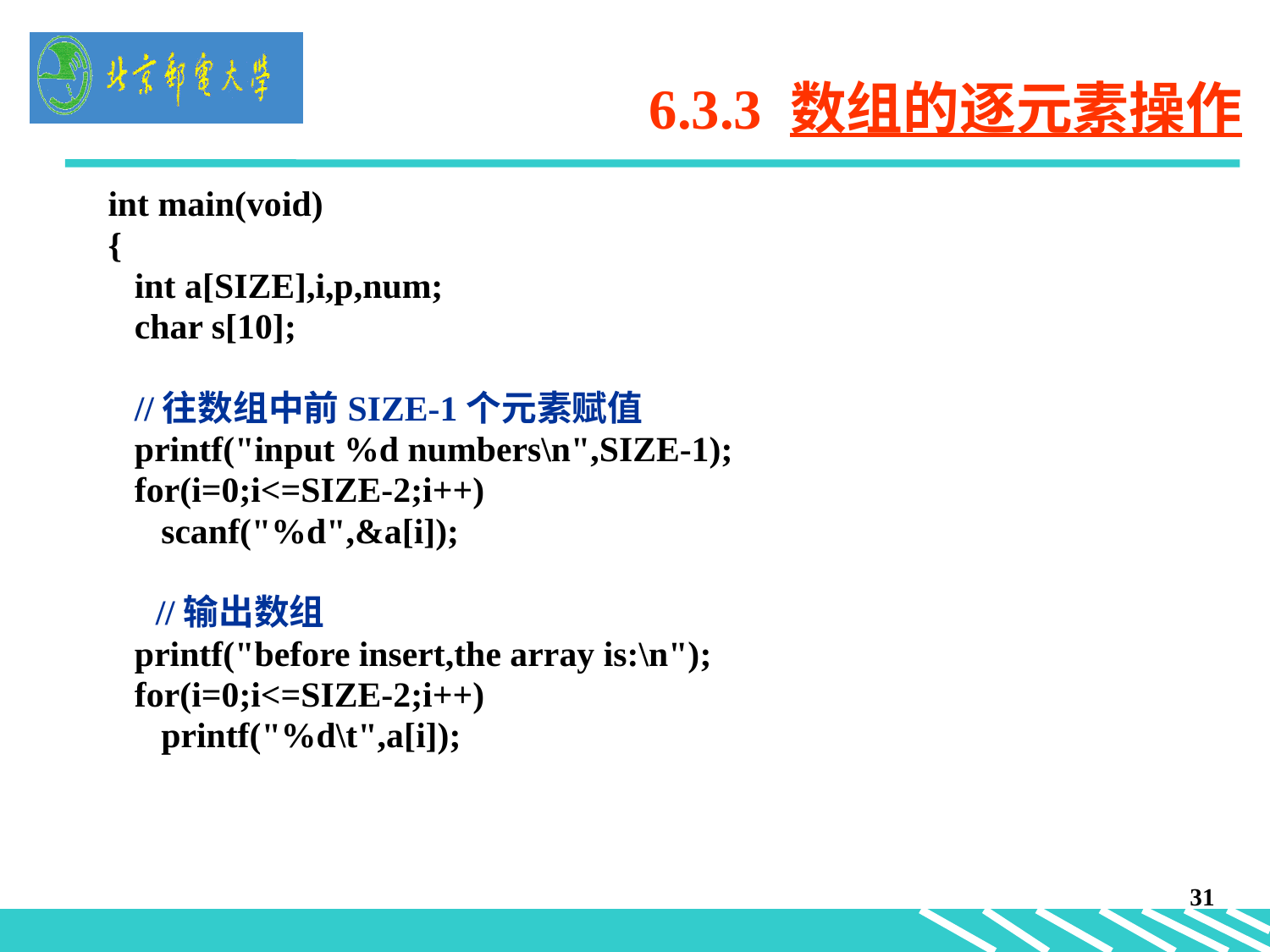

# 6.3.3 数组的逐元素操作
int main(void)
{
   int a[SIZE],i,p,num;
   char s[10];

   //往数组中前SIZE-1个元素赋值
   printf("input %d numbers\n",SIZE-1);
   for(i=0;i<=SIZE-2;i++)
      scanf("%d",&a[i]);

	//输出数组
   printf("before insert,the array is:\n");
   for(i=0;i<=SIZE-2;i++)
      printf("%d\t",a[i]);
31